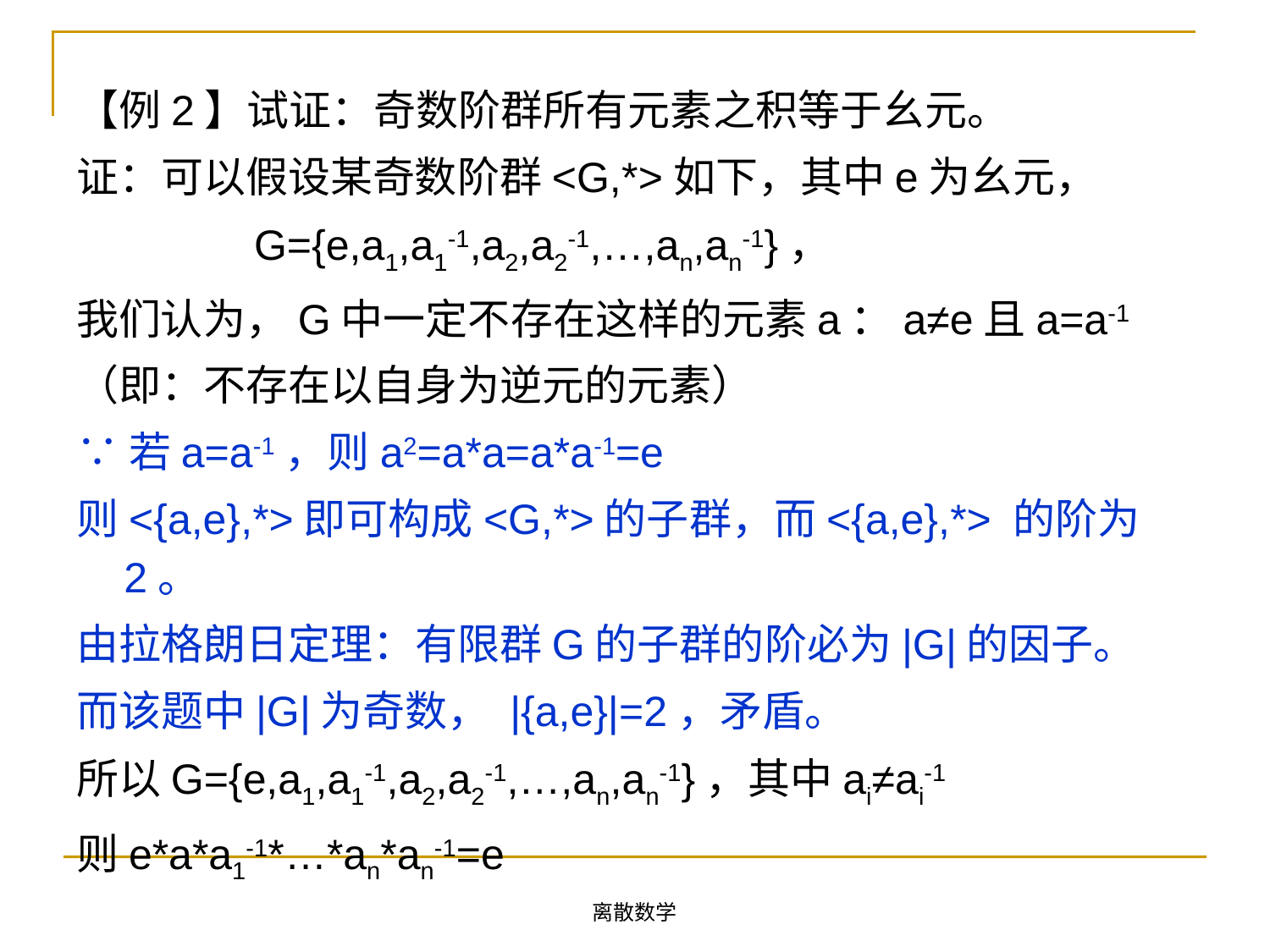

【例2】试证：奇数阶群所有元素之积等于幺元。
证：可以假设某奇数阶群<G,*>如下，其中e为幺元，
               G={e,a1,a1-1,a2,a2-1,…,an,an-1}，
我们认为，G中一定不存在这样的元素a：a≠e且a=a-1
（即：不存在以自身为逆元的元素）
∵若a=a-1，则a2=a*a=a*a-1=e
则<{a,e},*>即可构成<G,*>的子群，而<{a,e},*> 的阶为2。
由拉格朗日定理：有限群G的子群的阶必为|G|的因子。
而该题中|G|为奇数， |{a,e}|=2，矛盾。
所以G={e,a1,a1-1,a2,a2-1,…,an,an-1}，其中ai≠ai-1
则e*a*a1-1*…*an*an-1=e

30
离散数学